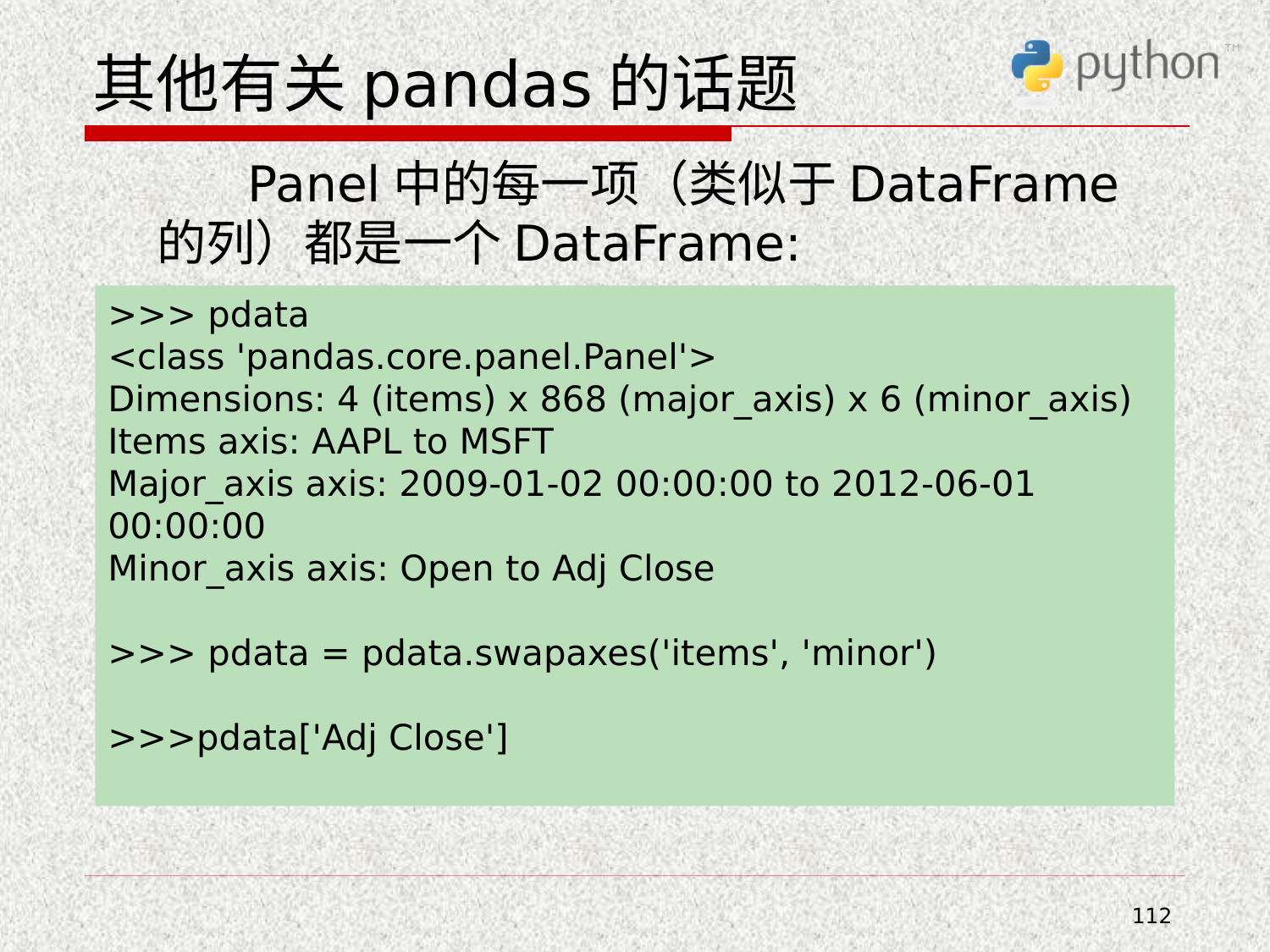

# 其他有关pandas的话题
          Panel中的每一项（类似于DataFrame的列）都是一个DataFrame:

>>> pdata
<class 'pandas.core.panel.Panel'>
Dimensions: 4 (items) x 868 (major_axis) x 6 (minor_axis)
Items axis: AAPL to MSFT
Major_axis axis: 2009-01-02 00:00:00 to 2012-06-01 00:00:00
Minor_axis axis: Open to Adj Close

>>> pdata = pdata.swapaxes('items', 'minor')

>>>pdata['Adj Close']

112